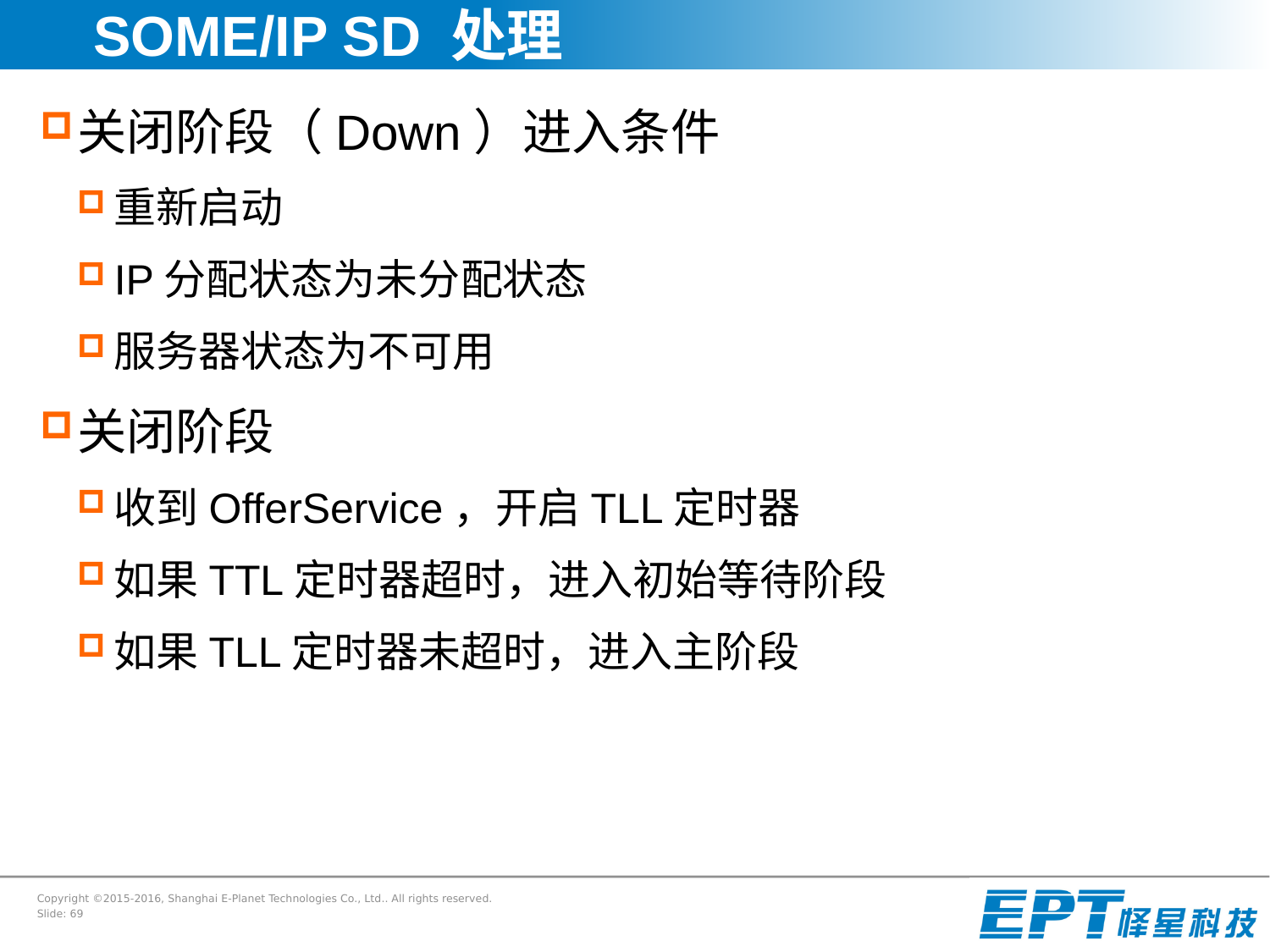

# SOME/IP SD 处理
关闭阶段（Down）进入条件
重新启动
IP分配状态为未分配状态
服务器状态为不可用
关闭阶段
收到OfferService，开启TLL定时器
如果TTL定时器超时，进入初始等待阶段
如果TLL定时器未超时，进入主阶段